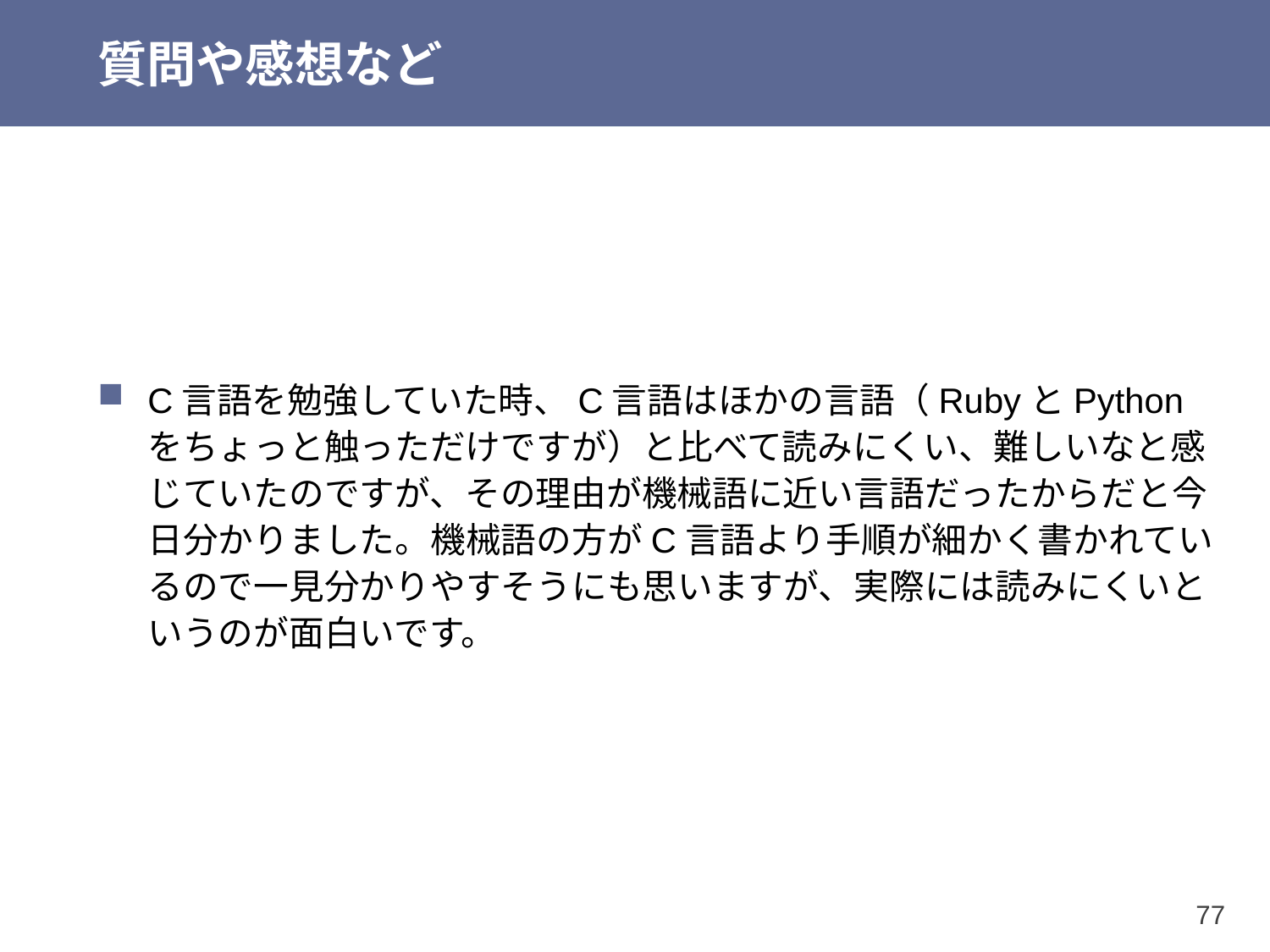

# 質問や感想など
C言語を勉強していた時、C言語はほかの言語（RubyとPythonをちょっと触っただけですが）と比べて読みにくい、難しいなと感じていたのですが、その理由が機械語に近い言語だったからだと今日分かりました。機械語の方がC言語より手順が細かく書かれているので一見分かりやすそうにも思いますが、実際には読みにくいというのが面白いです。